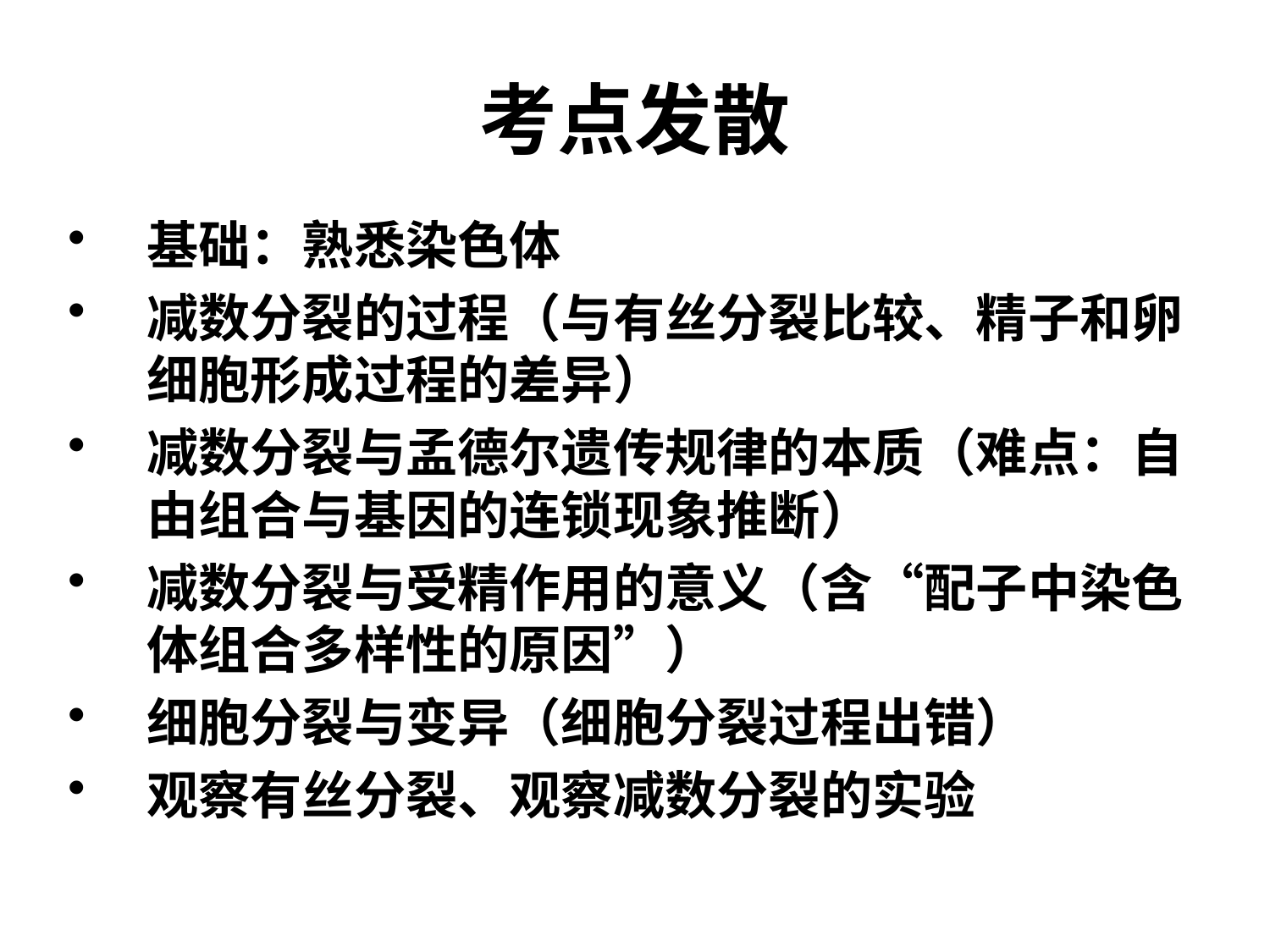

# 考点发散
基础：熟悉染色体
减数分裂的过程（与有丝分裂比较、精子和卵细胞形成过程的差异）
减数分裂与孟德尔遗传规律的本质（难点：自由组合与基因的连锁现象推断）
减数分裂与受精作用的意义（含“配子中染色体组合多样性的原因”）
细胞分裂与变异（细胞分裂过程出错）
观察有丝分裂、观察减数分裂的实验